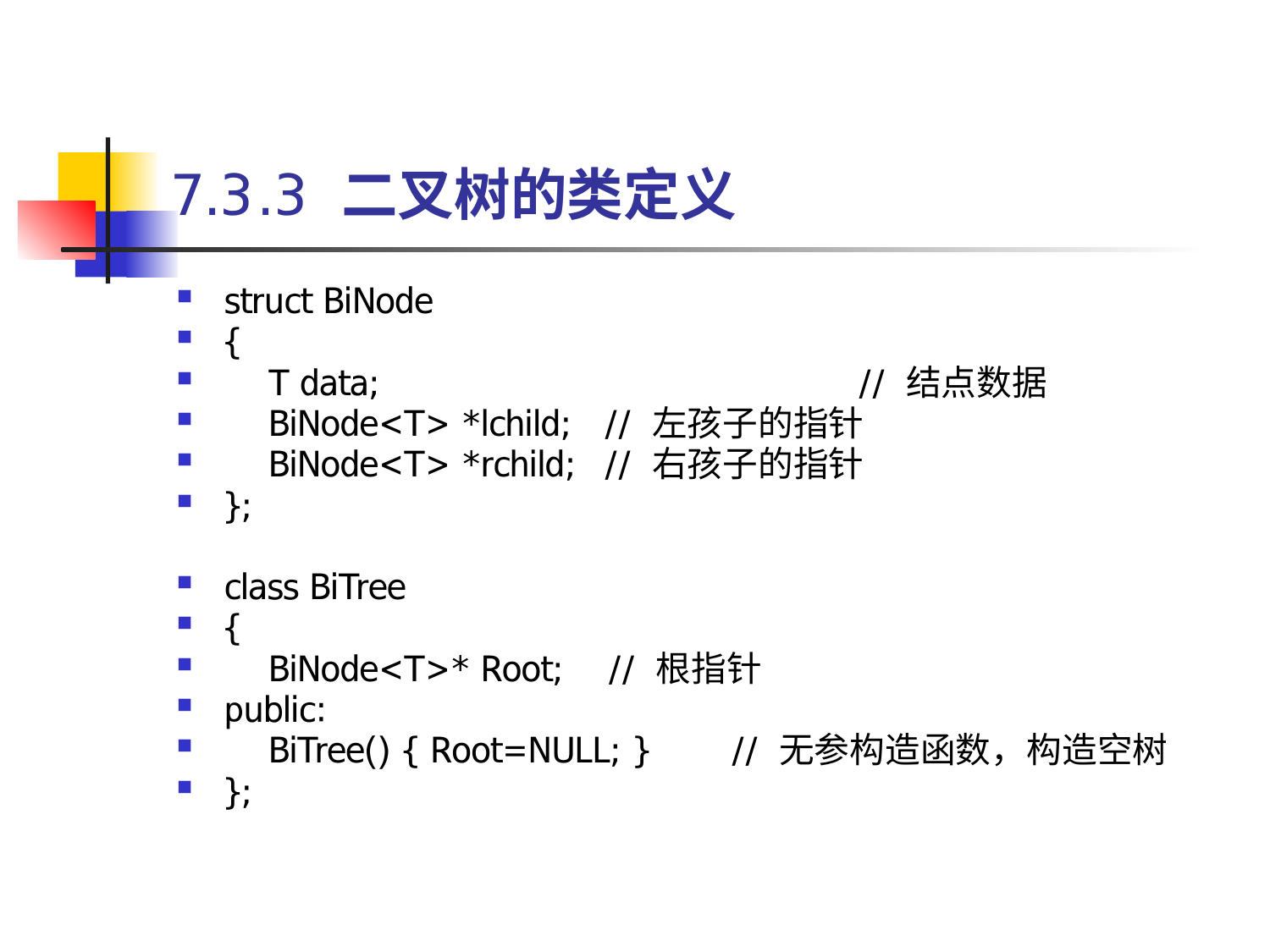

# 7.3.3 二叉树的类定义
struct BiNode
{
    T data;				// 结点数据
    BiNode<T> *lchild;	// 左孩子的指针
    BiNode<T> *rchild;	// 右孩子的指针
};

class BiTree
{
    BiNode<T>* Root;    // 根指针
public:
    BiTree() { Root=NULL; }	// 无参构造函数，构造空树
};